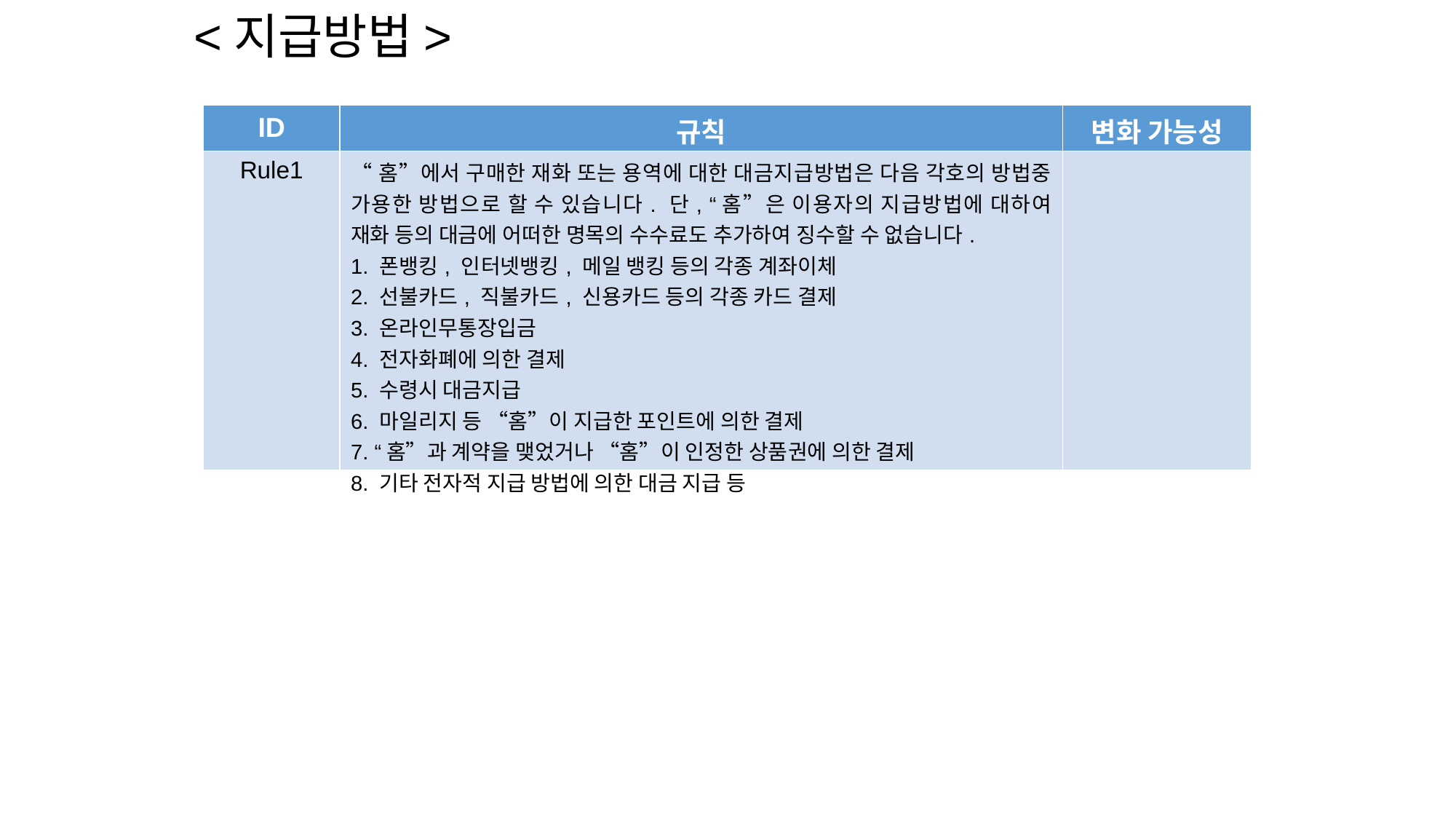

<지급방법>
| ID | 규칙 | 변화 가능성 |
| --- | --- | --- |
| Rule1 | “홈”에서 구매한 재화 또는 용역에 대한 대금지급방법은 다음 각호의 방법중 가용한 방법으로 할 수 있습니다. 단, “홈”은 이용자의 지급방법에 대하여 재화 등의 대금에 어떠한 명목의 수수료도 추가하여 징수할 수 없습니다. 1. 폰뱅킹, 인터넷뱅킹, 메일 뱅킹 등의 각종 계좌이체 2. 선불카드, 직불카드, 신용카드 등의 각종 카드 결제 3. 온라인무통장입금 4. 전자화폐에 의한 결제 5. 수령시 대금지급 6. 마일리지 등 “홈”이 지급한 포인트에 의한 결제 7. “홈”과 계약을 맺었거나 “홈”이 인정한 상품권에 의한 결제 8. 기타 전자적 지급 방법에 의한 대금 지급 등 |  |